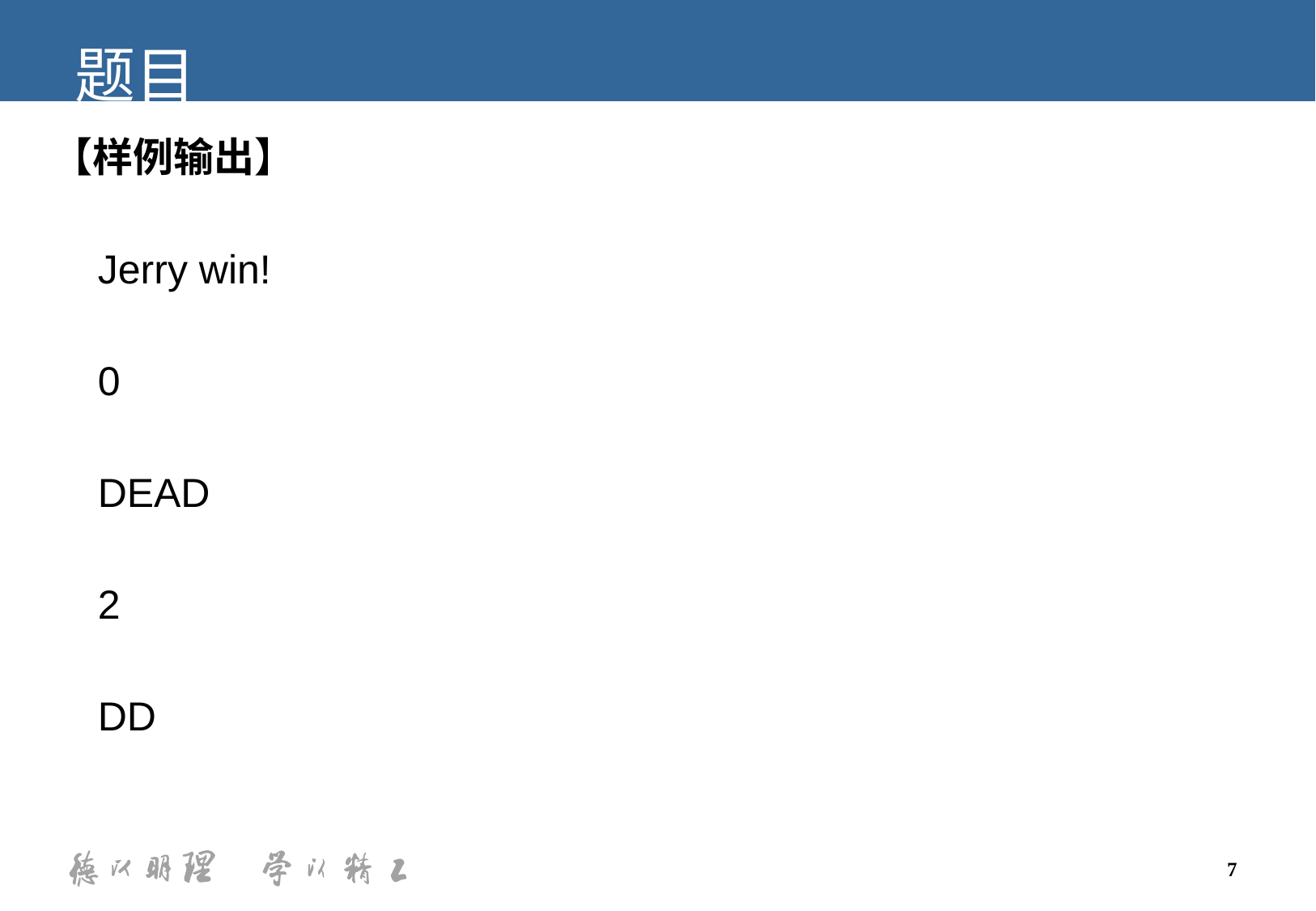

题目
【样例输出】

	Jerry win!

	0

	DEAD

	2

	DD
7